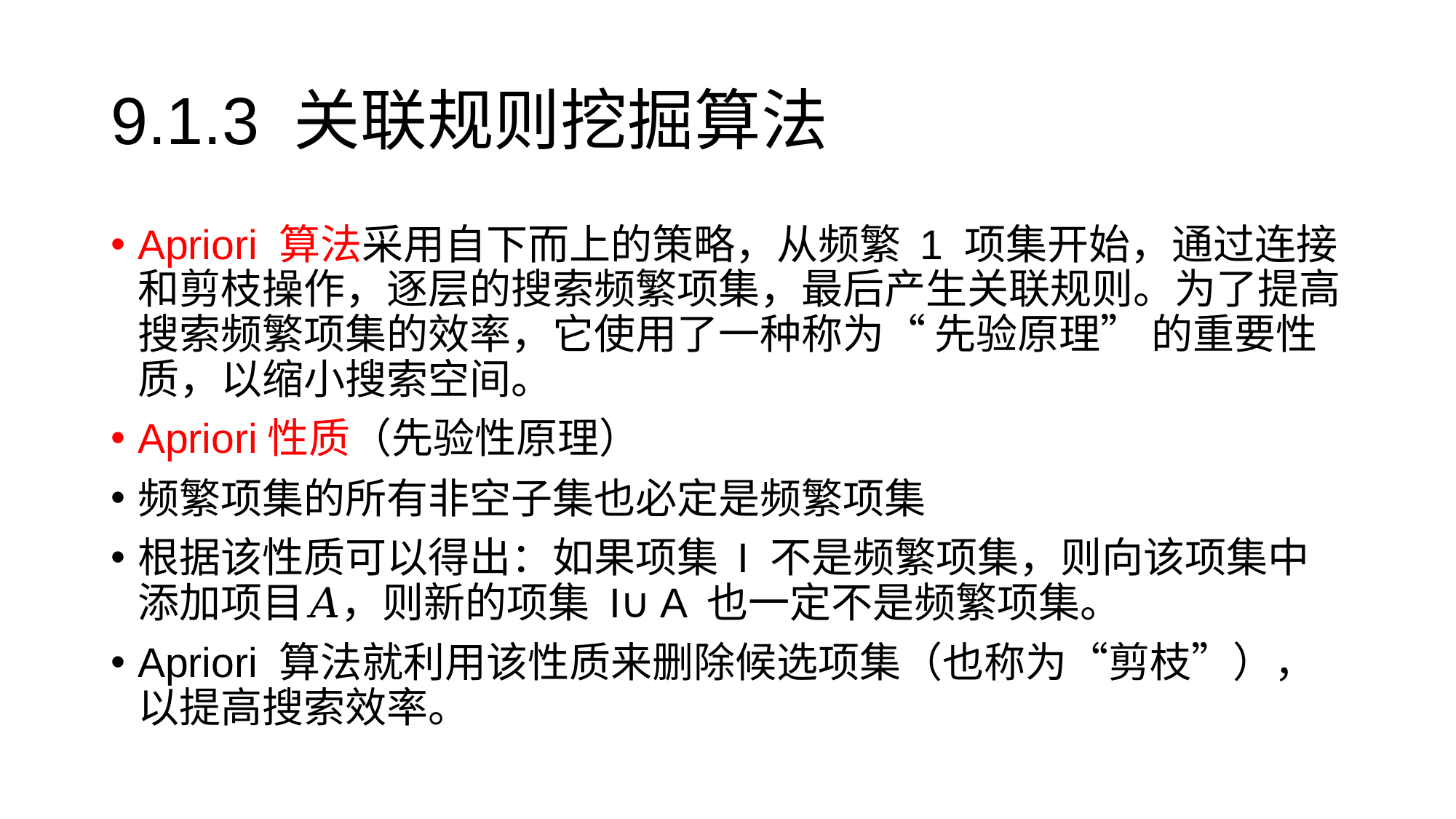

# 9.1.3 关联规则挖掘算法
Apriori 算法采用自下而上的策略，从频繁 1 项集开始，通过连接和剪枝操作，逐层的搜索频繁项集，最后产生关联规则。为了提高搜索频繁项集的效率，它使用了一种称为“ 先验原理” 的重要性质，以缩小搜索空间。
Apriori性质（先验性原理）
频繁项集的所有非空子集也必定是频繁项集
根据该性质可以得出：如果项集 I 不是频繁项集，则向该项集中添加项目𝐴，则新的项集 I∪ A 也一定不是频繁项集。
Apriori 算法就利用该性质来删除候选项集（也称为“剪枝”），
以提高搜索效率。